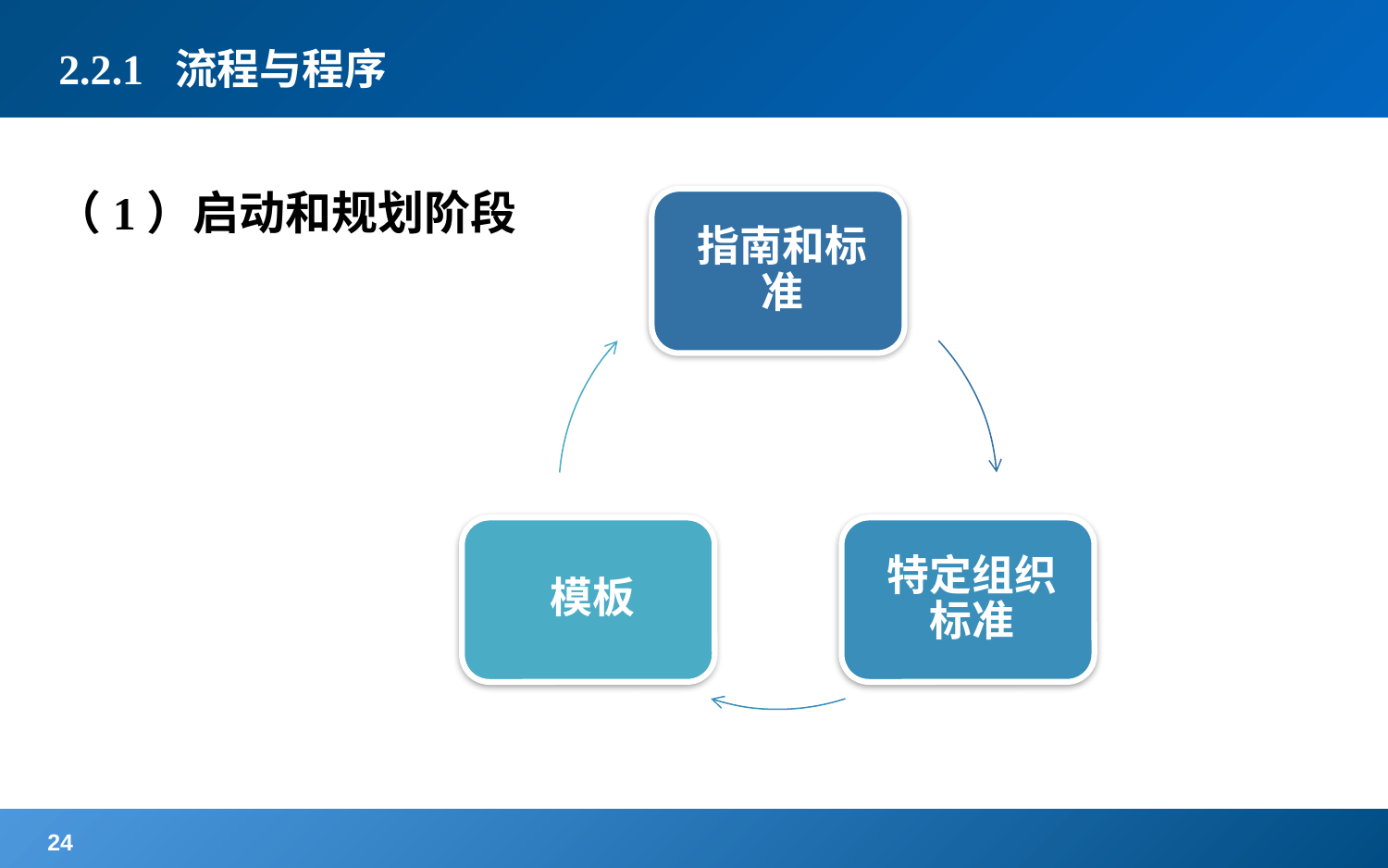

# 2.2.1  流程与程序
（1）启动和规划阶段
指南和标准
特定组织标准
模板